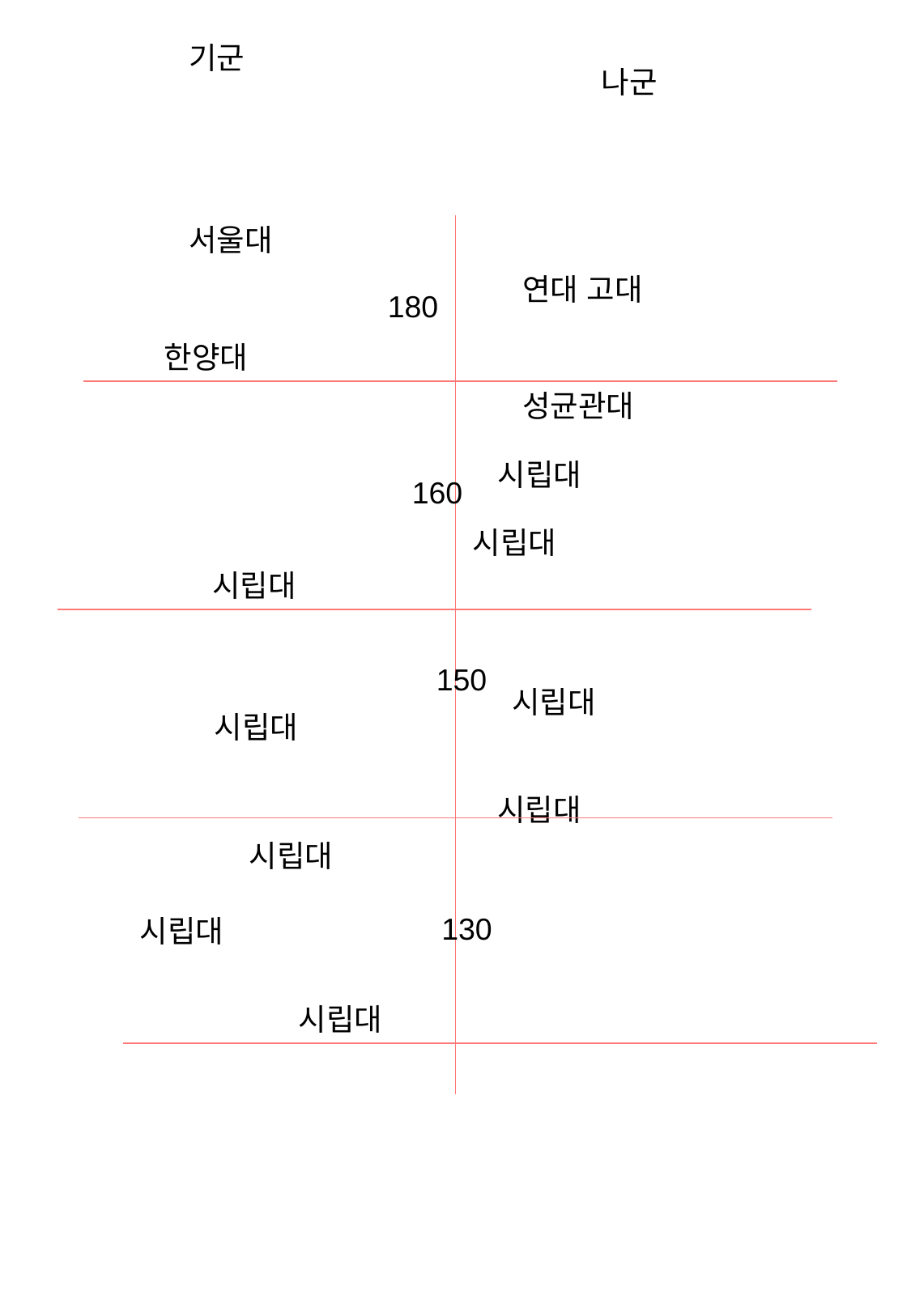

기군
나군
서울대
연대 고대
180
한양대
성균관대
시립대
160
시립대
시립대
150
시립대
시립대
시립대
시립대
130
시립대
시립대